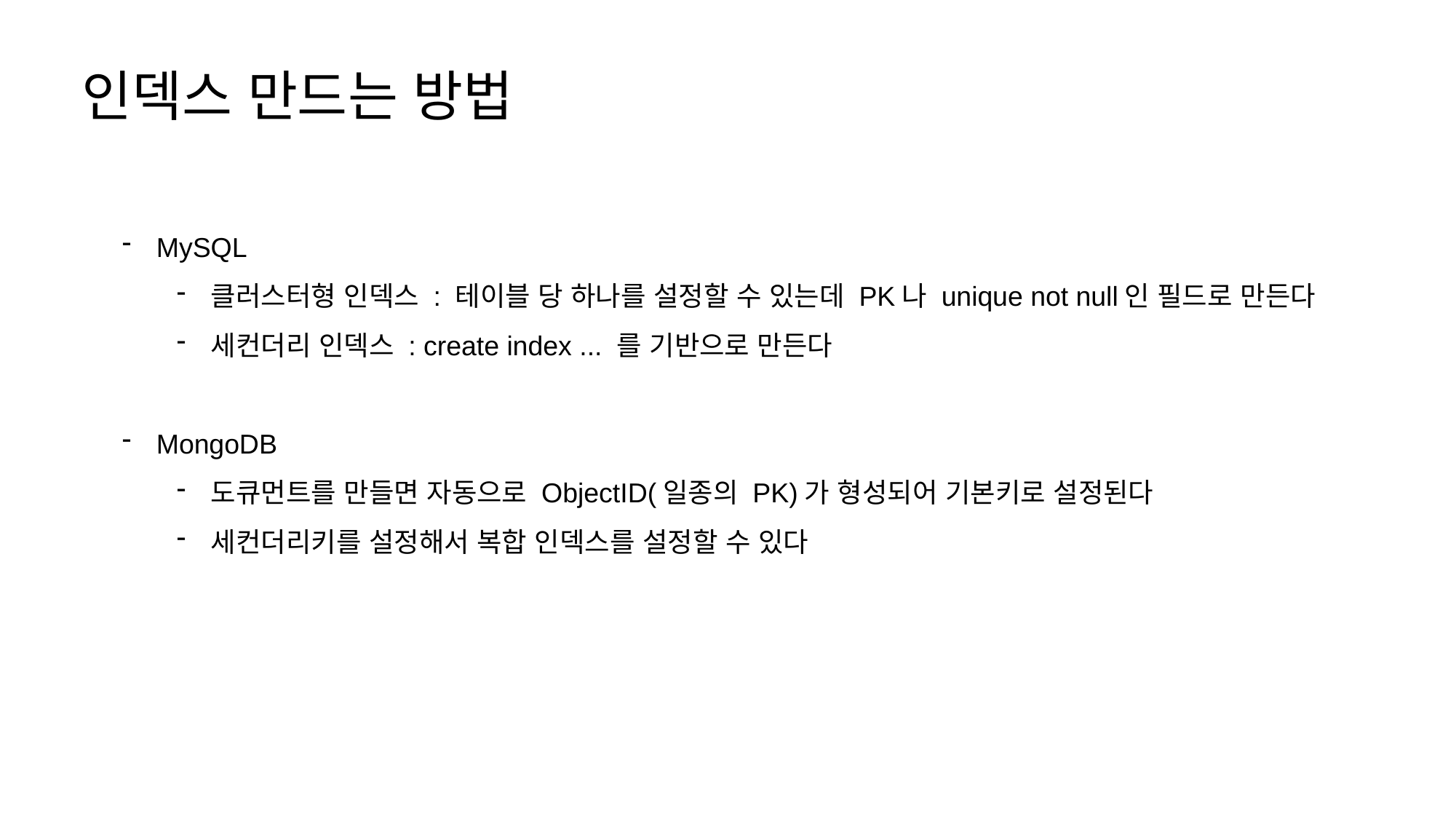

인덱스 만드는 방법
MySQL
클러스터형 인덱스 : 테이블 당 하나를 설정할 수 있는데 PK나 unique not null인 필드로 만든다
세컨더리 인덱스 : create index ... 를 기반으로 만든다

MongoDB
도큐먼트를 만들면 자동으로 ObjectID(일종의 PK)가 형성되어 기본키로 설정된다
세컨더리키를 설정해서 복합 인덱스를 설정할 수 있다